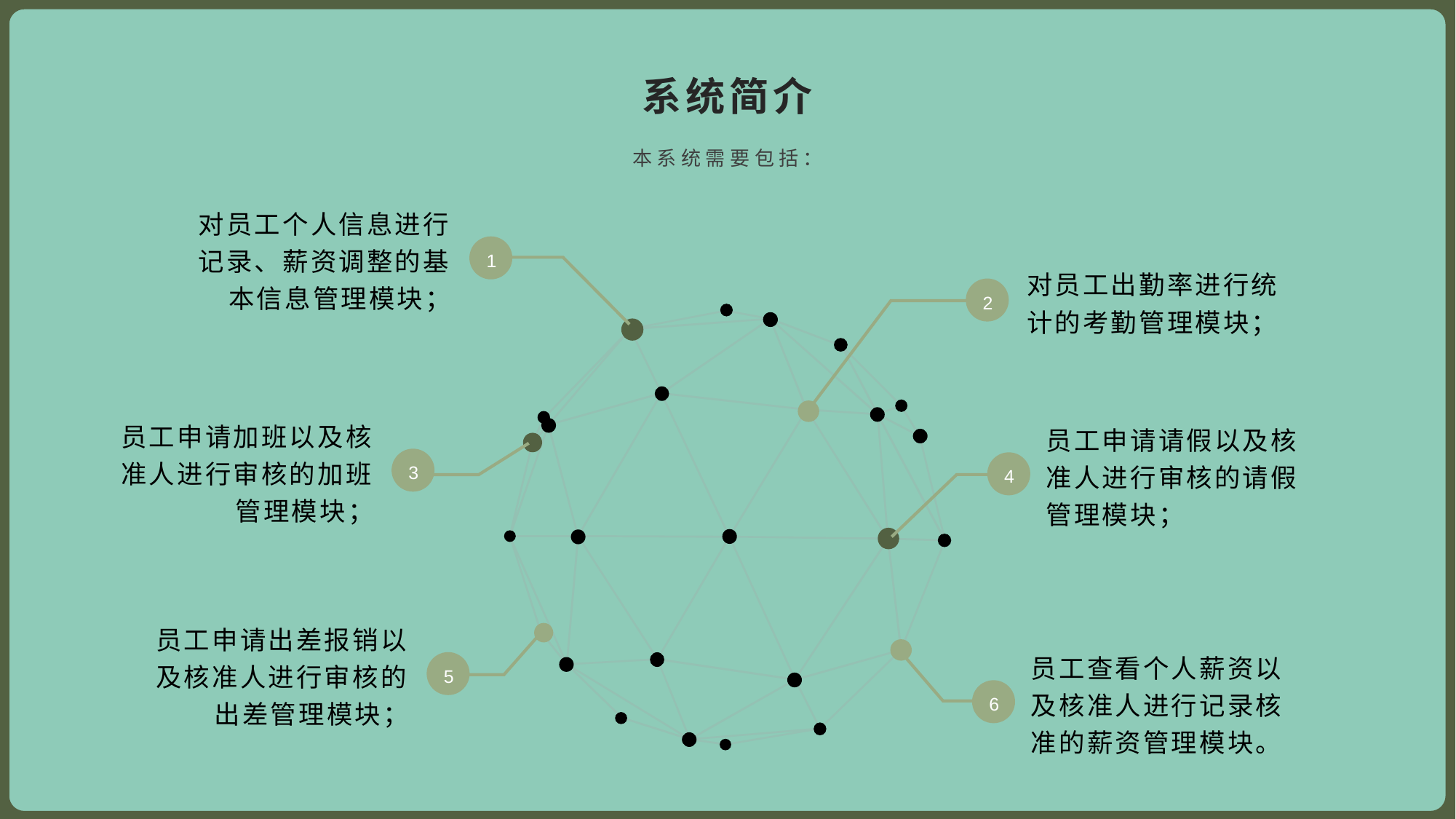

系统简介
本系统需要包括：
对员工个人信息进行记录、薪资调整的基本信息管理模块；
1
对员工出勤率进行统计的考勤管理模块；

2

员工申请加班以及核准人进行审核的加班管理模块；
员工申请请假以及核准人进行审核的请假管理模块；

3
4

员工申请出差报销以及核准人进行审核的出差管理模块；

员工查看个人薪资以及核准人进行记录核准的薪资管理模块。

5
6